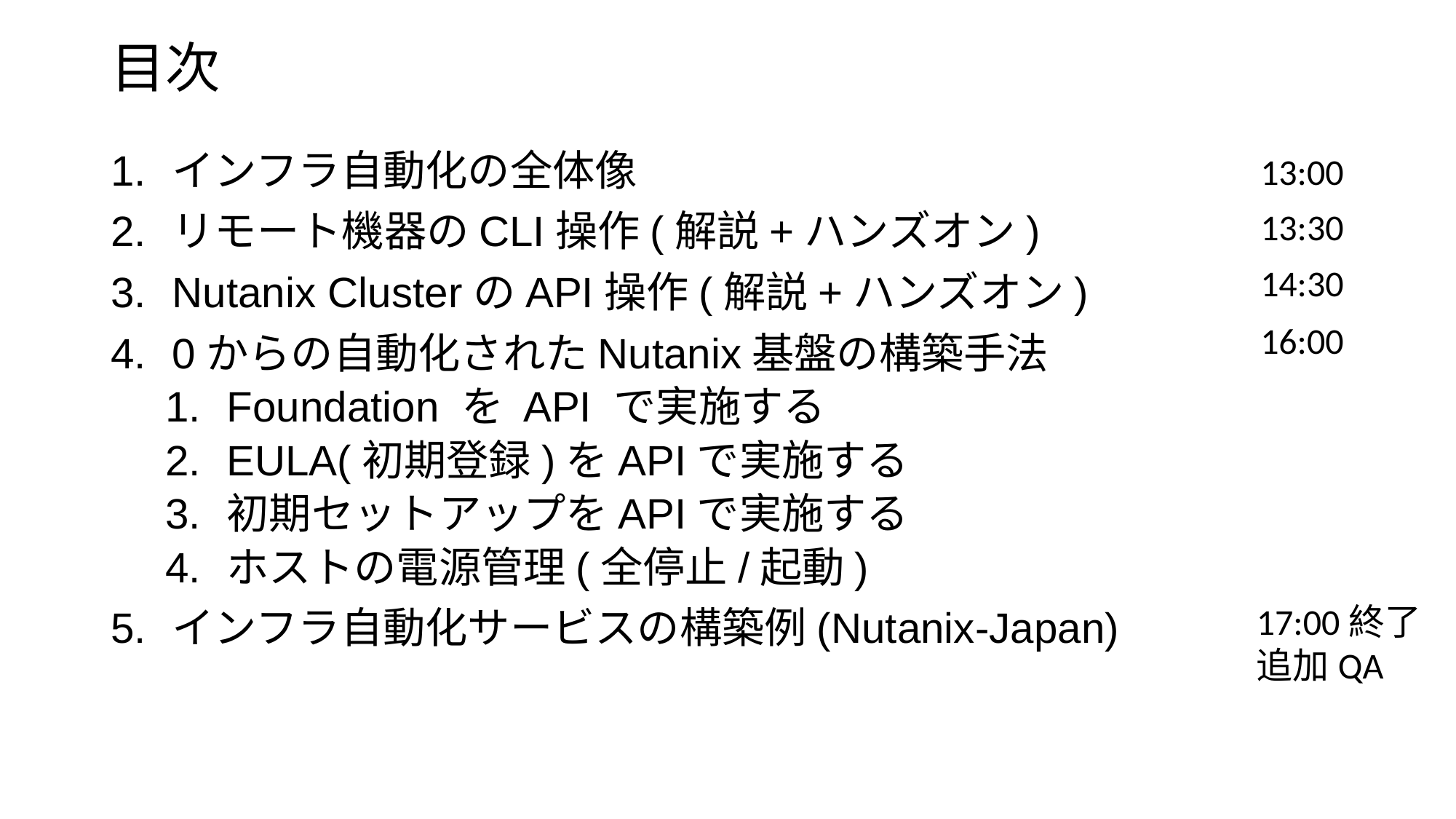

# 目次
インフラ自動化の全体像
リモート機器のCLI操作(解説+ハンズオン)
Nutanix ClusterのAPI操作(解説+ハンズオン)
0からの自動化されたNutanix基盤の構築手法
Foundation を API で実施する
EULA(初期登録)をAPIで実施する
初期セットアップをAPIで実施する
ホストの電源管理(全停止/起動)
インフラ自動化サービスの構築例(Nutanix-Japan)
13:00
13:30
14:30
16:00
17:00終了
追加QA